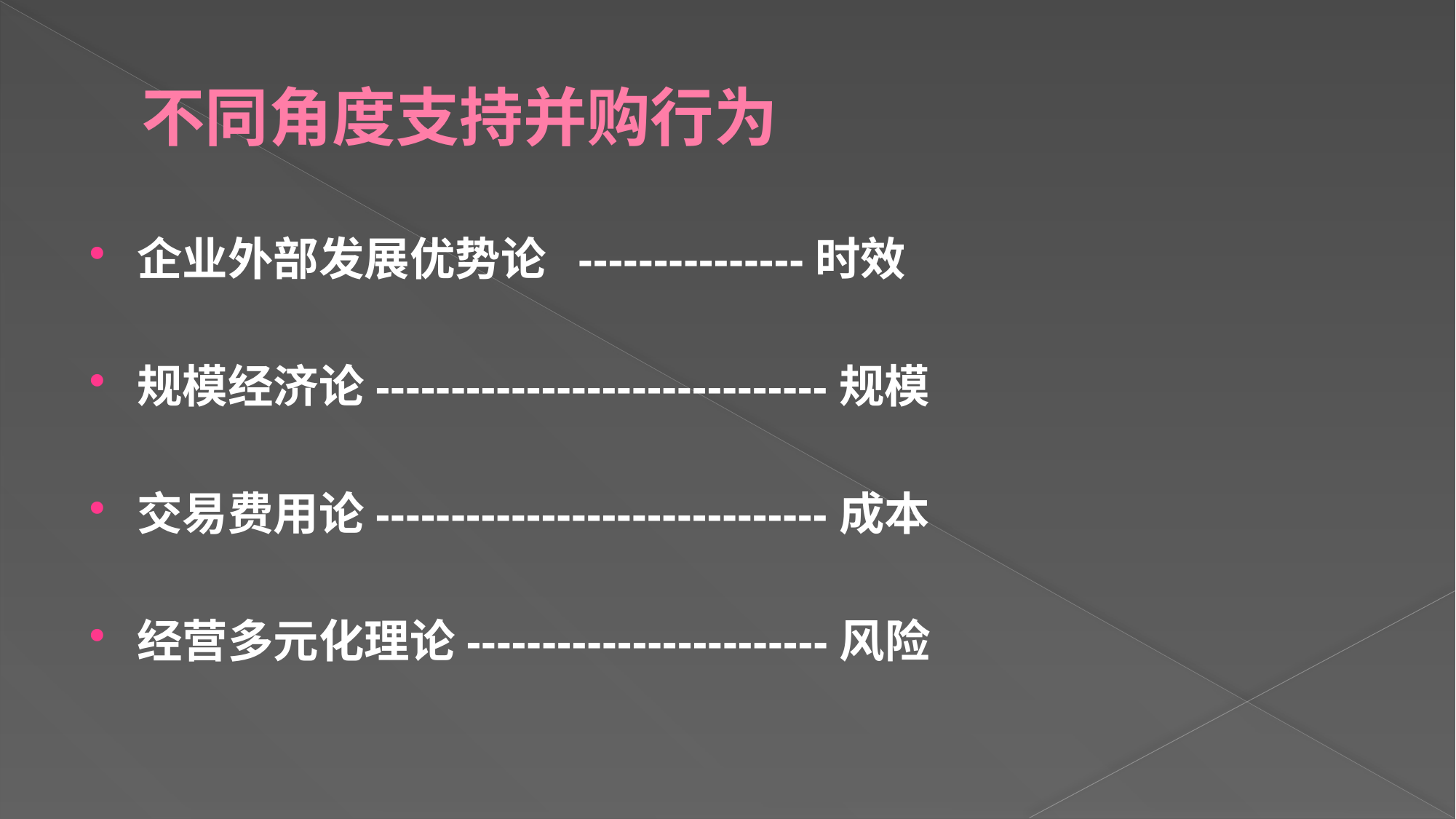

# 不同角度支持并购行为
企业外部发展优势论  ---------------时效

规模经济论------------------------------规模

交易费用论------------------------------成本

经营多元化理论------------------------风险